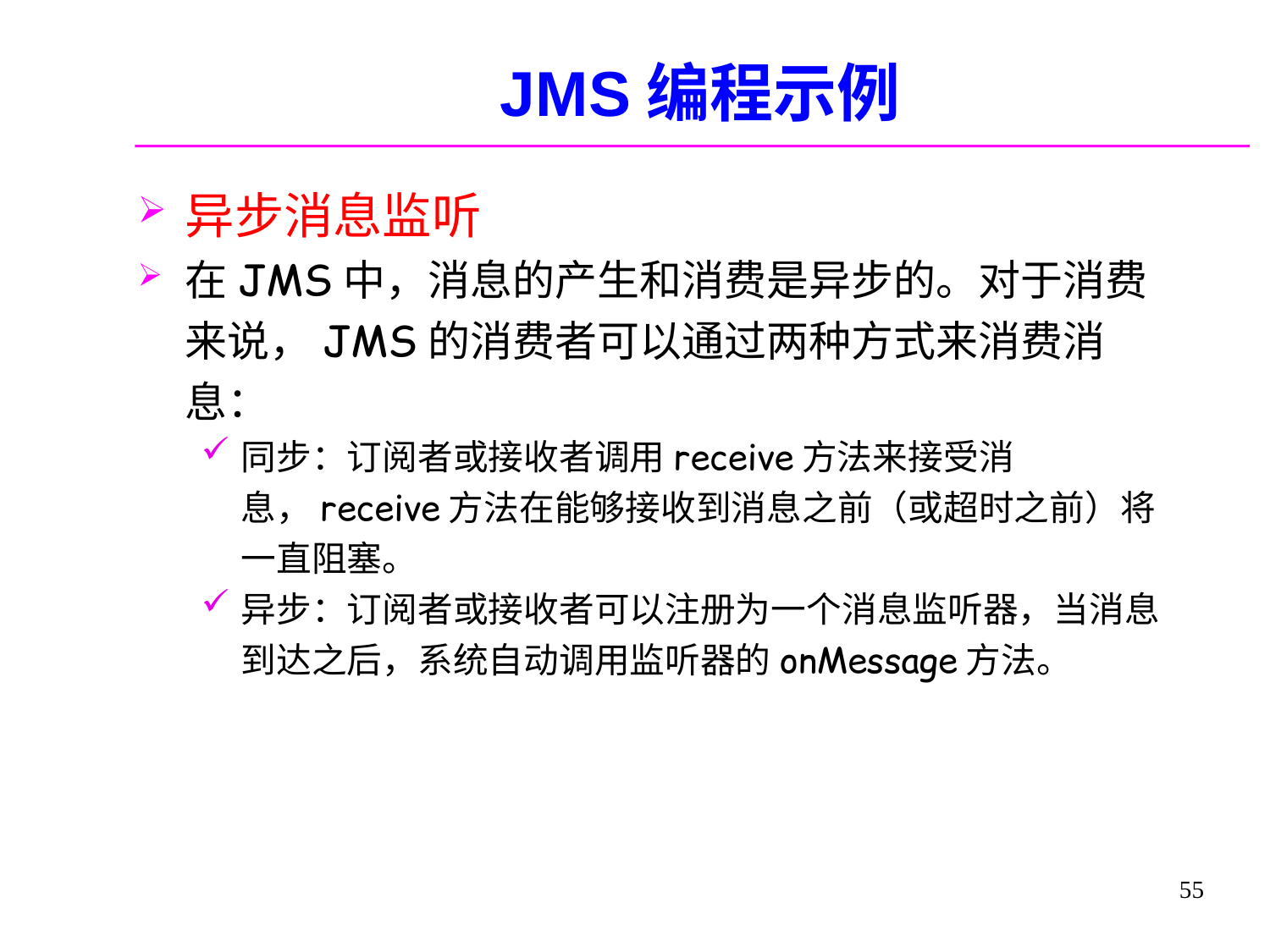

# JMS编程示例
异步消息监听
在JMS中，消息的产生和消费是异步的。对于消费来说，JMS的消费者可以通过两种方式来消费消息：
同步：订阅者或接收者调用receive方法来接受消息，receive方法在能够接收到消息之前（或超时之前）将一直阻塞。
异步：订阅者或接收者可以注册为一个消息监听器，当消息到达之后，系统自动调用监听器的onMessage方法。

55